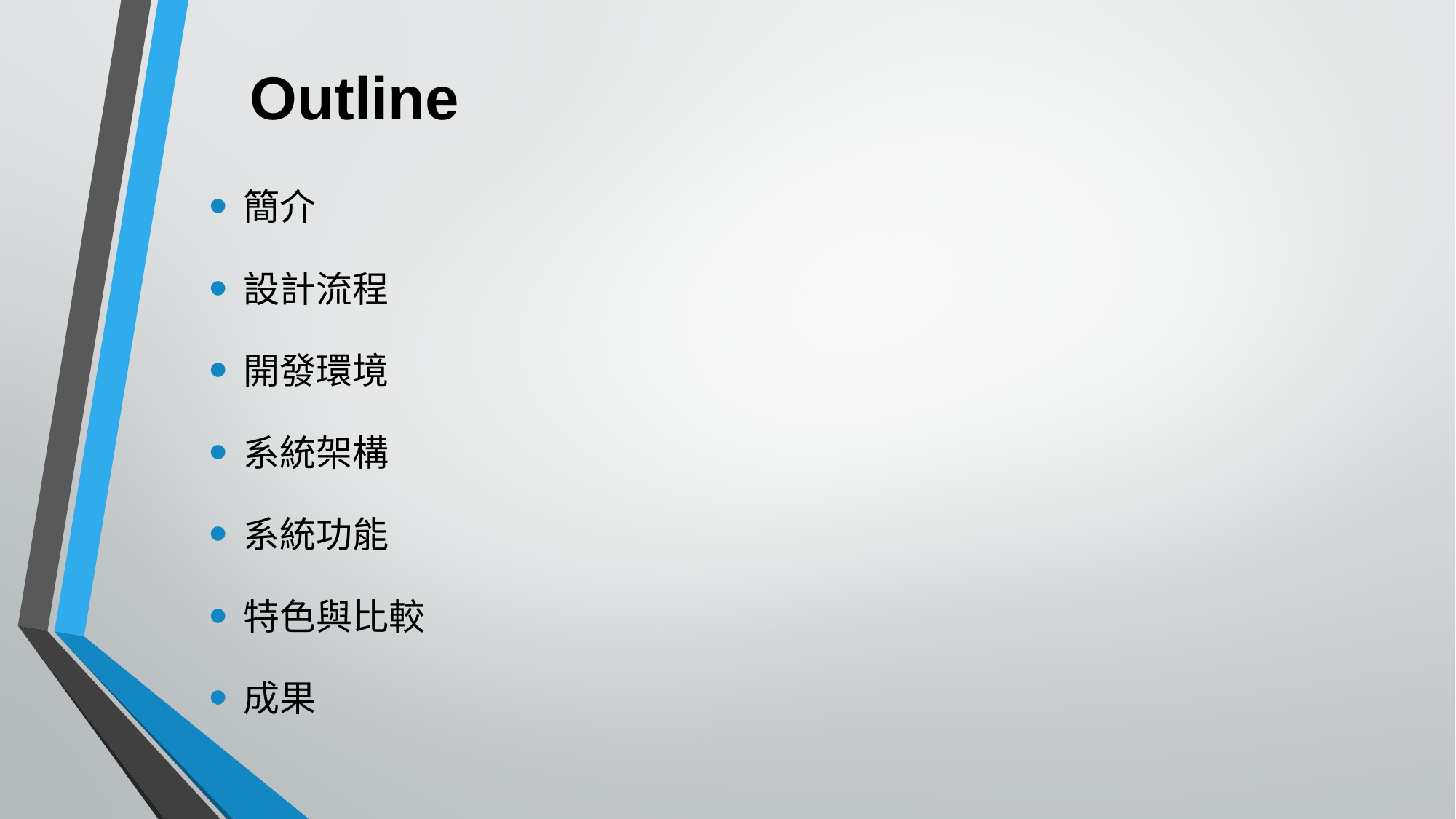

# Outline
簡介
設計流程
開發環境
系統架構
系統功能
特色與比較
成果